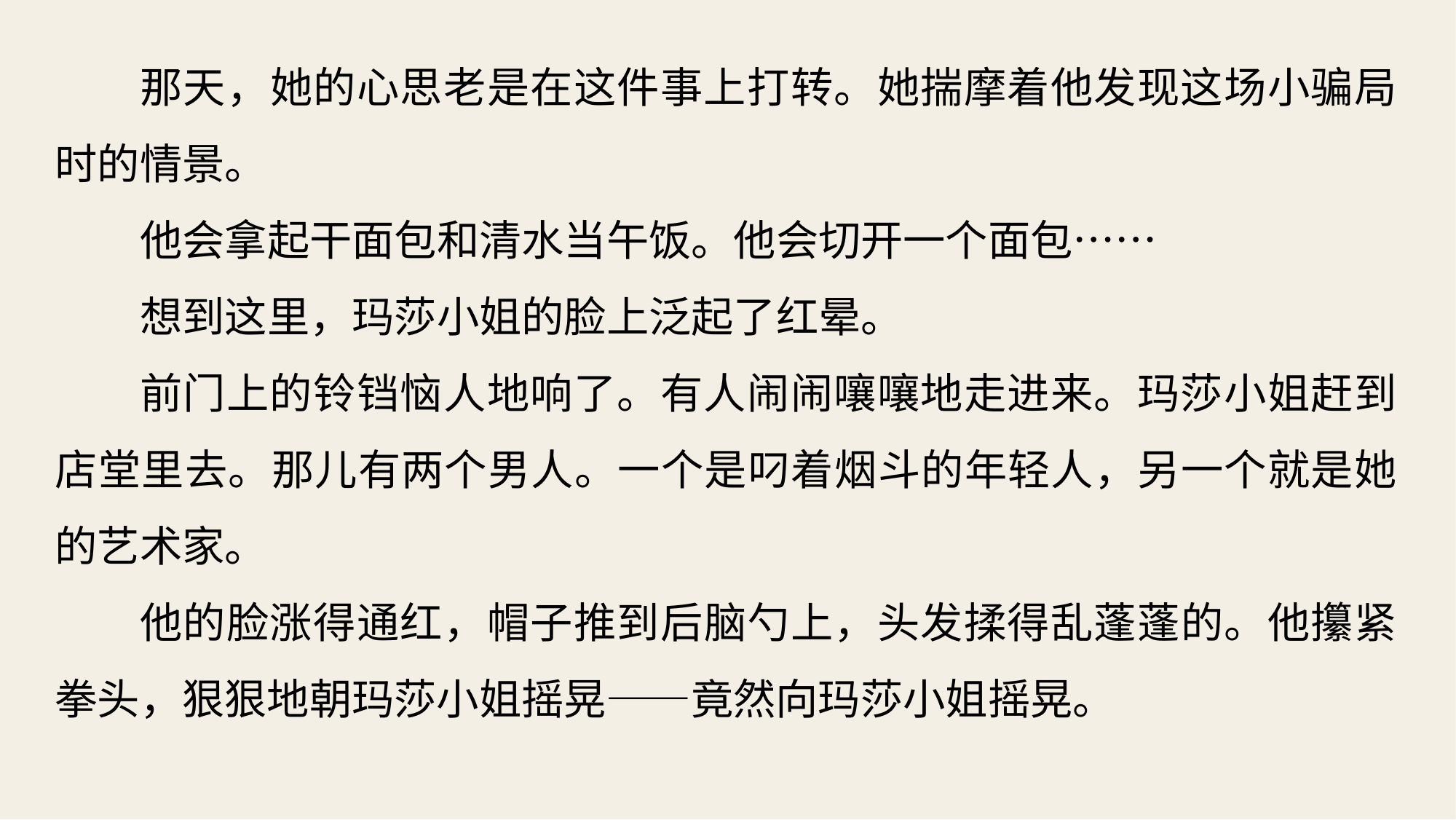

那天，她的心思老是在这件事上打转。她揣摩着他发现这场小骗局时的情景。
他会拿起干面包和清水当午饭。他会切开一个面包……
想到这里，玛莎小姐的脸上泛起了红晕。
前门上的铃铛恼人地响了。有人闹闹嚷嚷地走进来。玛莎小姐赶到店堂里去。那儿有两个男人。一个是叼着烟斗的年轻人，另一个就是她的艺术家。
他的脸涨得通红，帽子推到后脑勺上，头发揉得乱蓬蓬的。他攥紧拳头，狠狠地朝玛莎小姐摇晃——竟然向玛莎小姐摇晃。